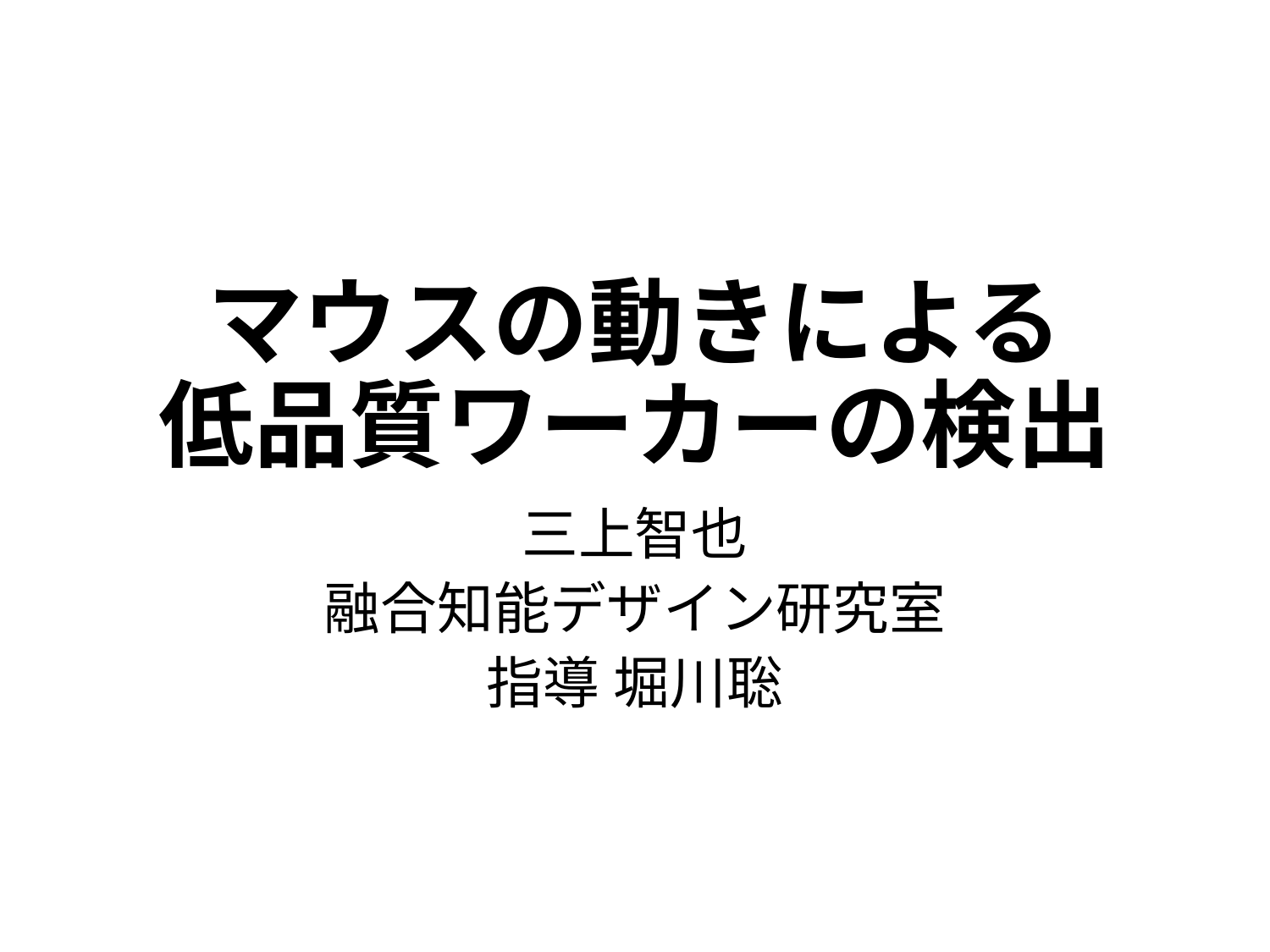

# マウスの動きによる 低品質ワーカーの検出
三上智也
融合知能デザイン研究室
指導	堀川聡